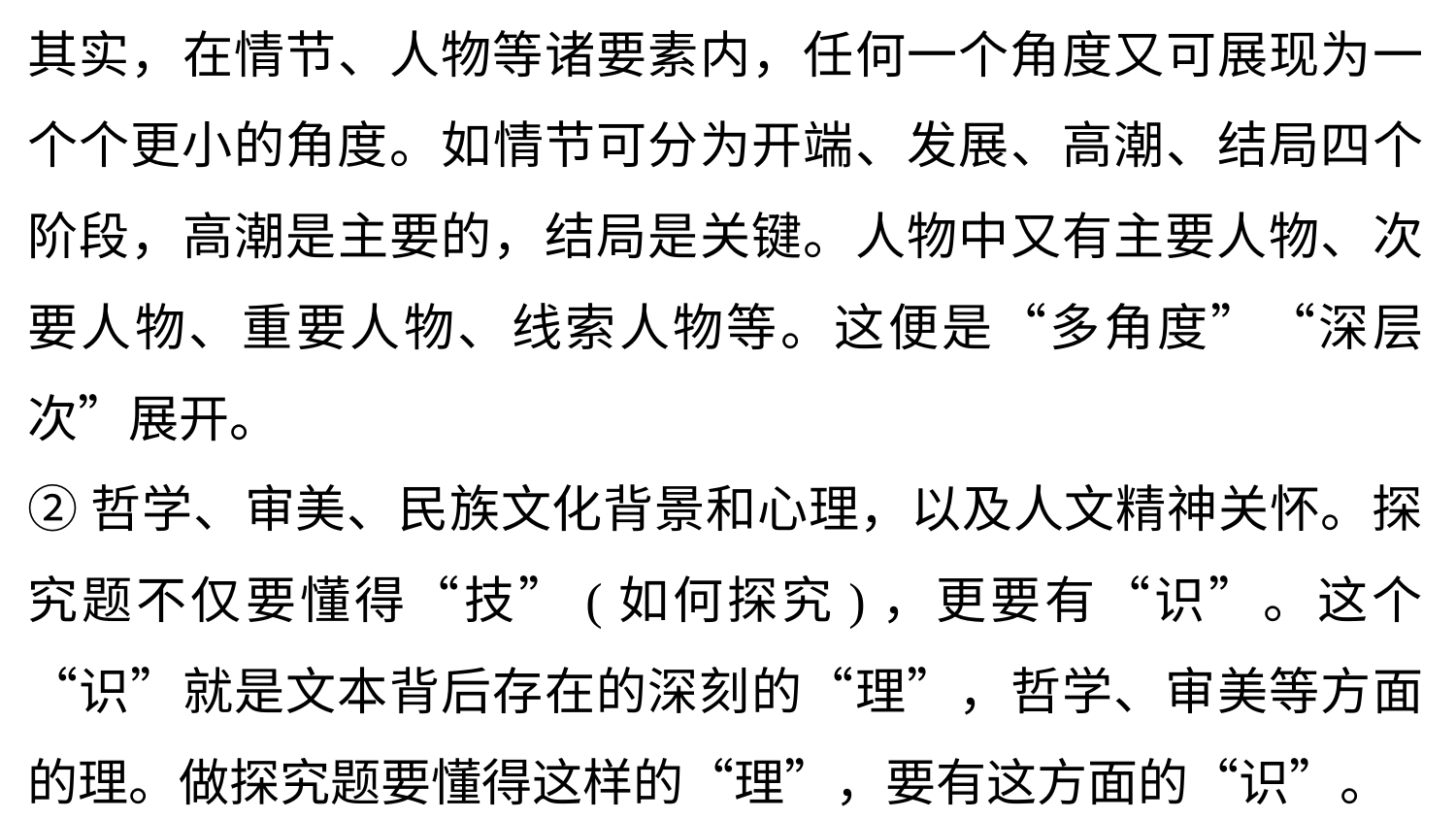

其实，在情节、人物等诸要素内，任何一个角度又可展现为一个个更小的角度。如情节可分为开端、发展、高潮、结局四个阶段，高潮是主要的，结局是关键。人物中又有主要人物、次要人物、重要人物、线索人物等。这便是“多角度”“深层次”展开。
②哲学、审美、民族文化背景和心理，以及人文精神关怀。探究题不仅要懂得“技”(如何探究)，更要有“识”。这个“识”就是文本背后存在的深刻的“理”，哲学、审美等方面的理。做探究题要懂得这样的“理”，要有这方面的“识”。